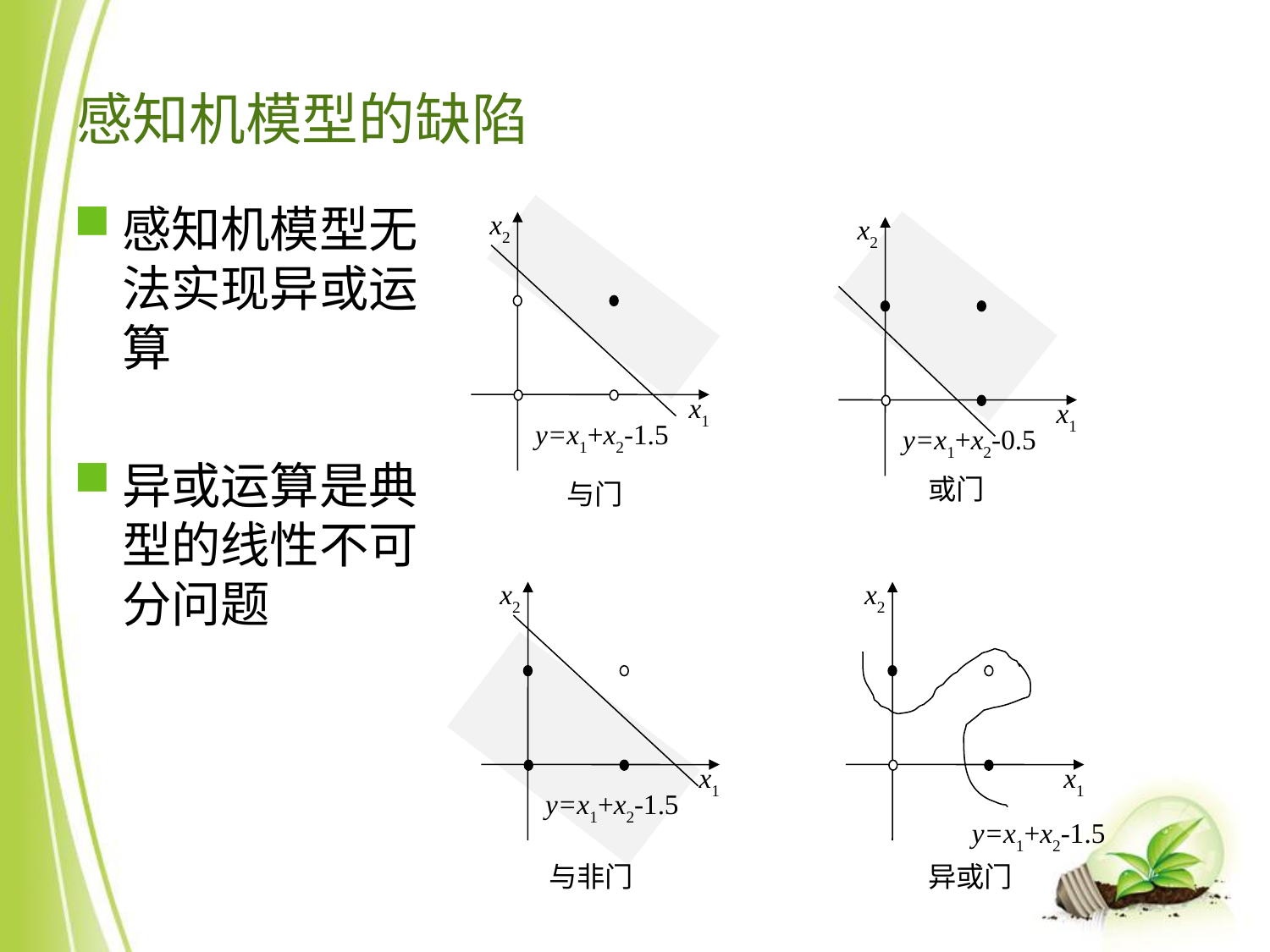

# 感知机模型的缺陷

x2
x2

x1
x1

y=x1+x2-1.5
y=x1+x2-0.5
或门
与门
x2
x2

x1
x1

y=x1+x2-1.5
y=x1+x2-1.5
与非门
异或门
感知机模型无法实现异或运算

异或运算是典型的线性不可分问题